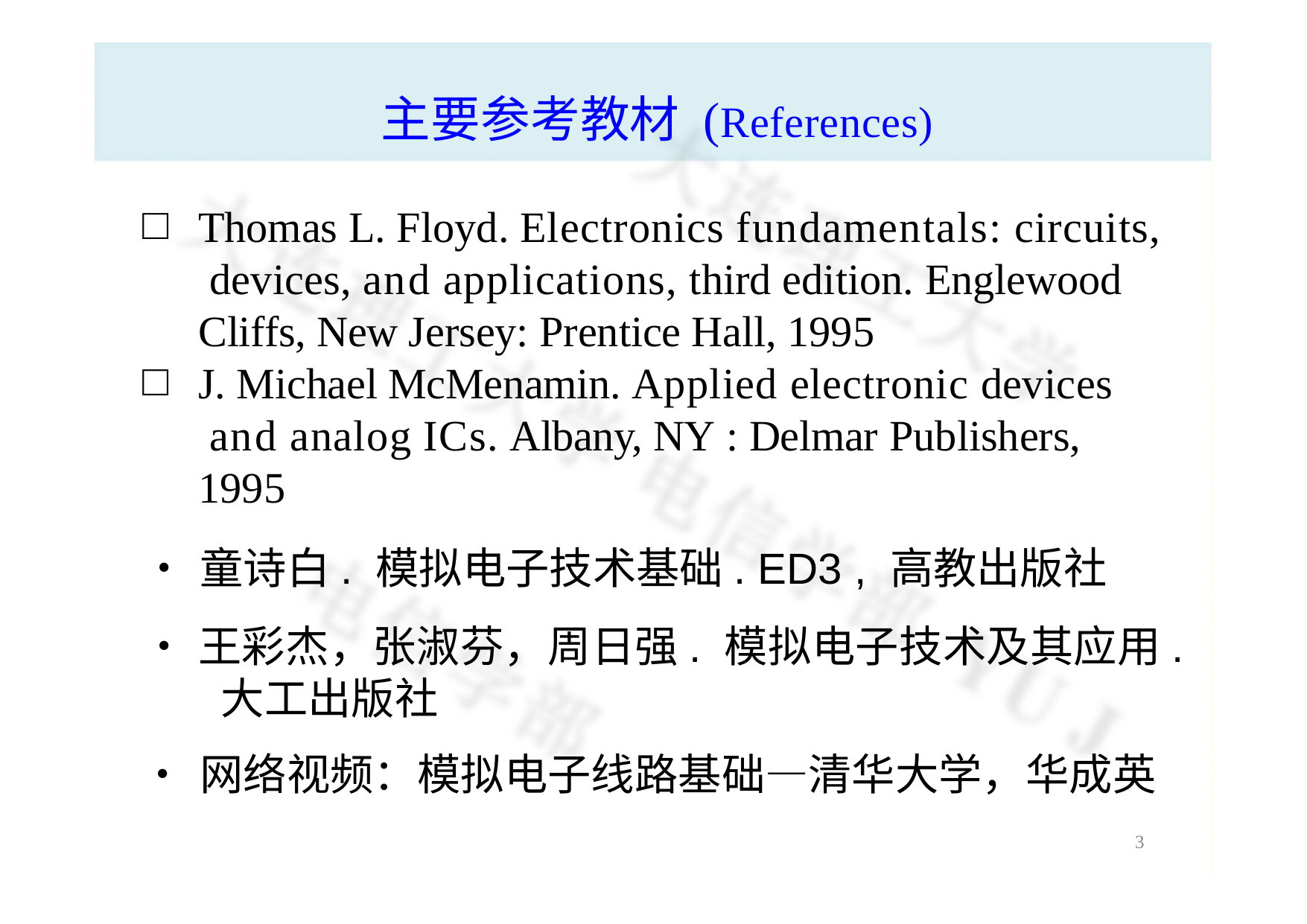

# 主要参考教材 (References)
Thomas L. Floyd. Electronics fundamentals: circuits,  devices, and applications, third edition. Englewood  Cliffs, New Jersey: Prentice Hall, 1995
J. Michael McMenamin. Applied electronic devices  and analog ICs. Albany, NY : Delmar Publishers,  1995
•	童诗白. 模拟电子技术基础. ED3 , 高教出版社
•	王彩杰，张淑芬，周日强. 模拟电子技术及其应用.  大工出版社
•	网络视频：模拟电子线路基础—清华大学，华成英
3